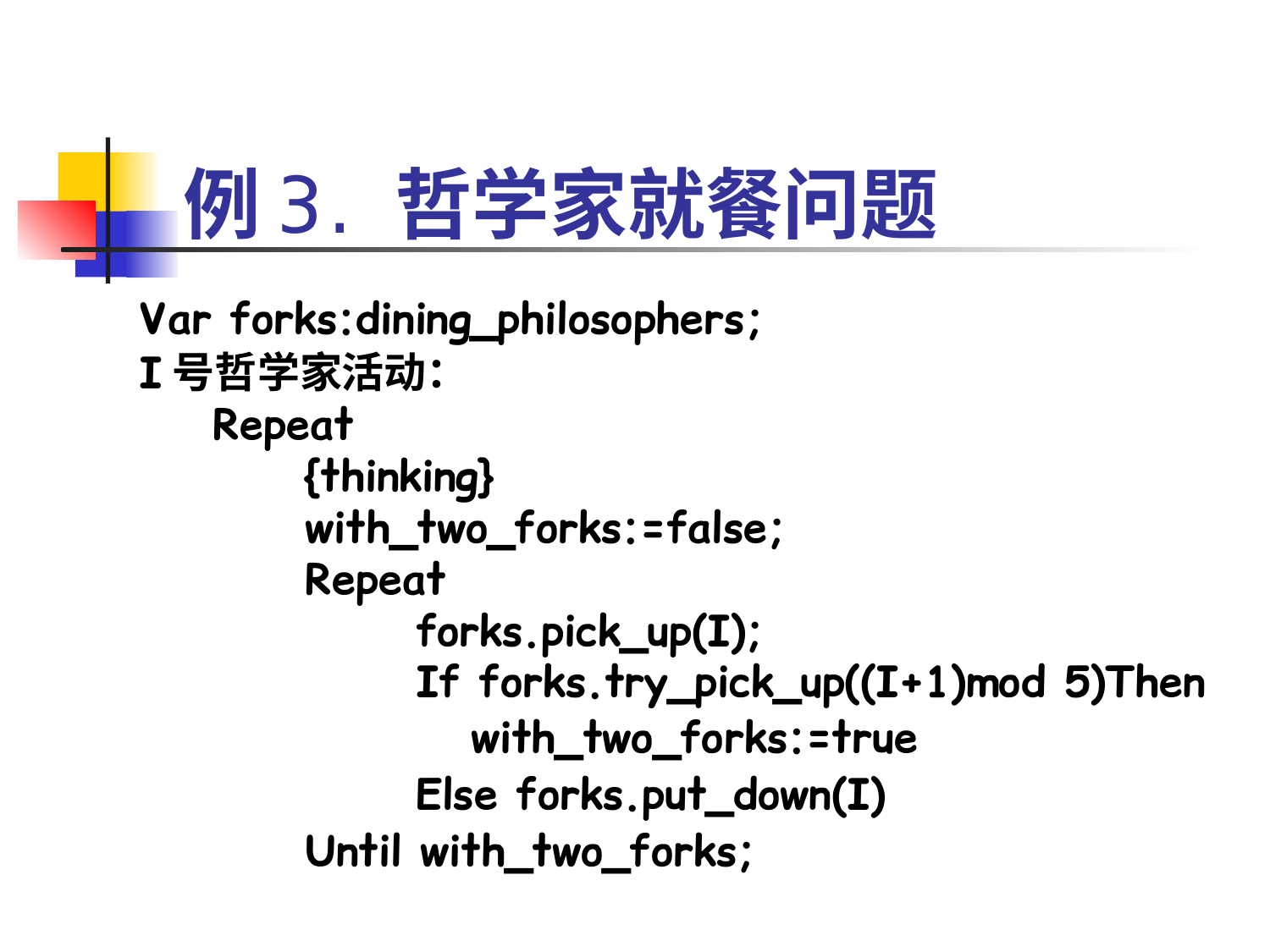

# 例3. 哲学家就餐问题
Var forks:dining_philosophers;
I号哲学家活动：
    Repeat
         {thinking}
         with_two_forks:=false;
         Repeat
               forks.pick_up(I);
               If forks.try_pick_up((I+1)mod 5)Then
                  with_two_forks:=true
               Else forks.put_down(I)
         Until with_two_forks;